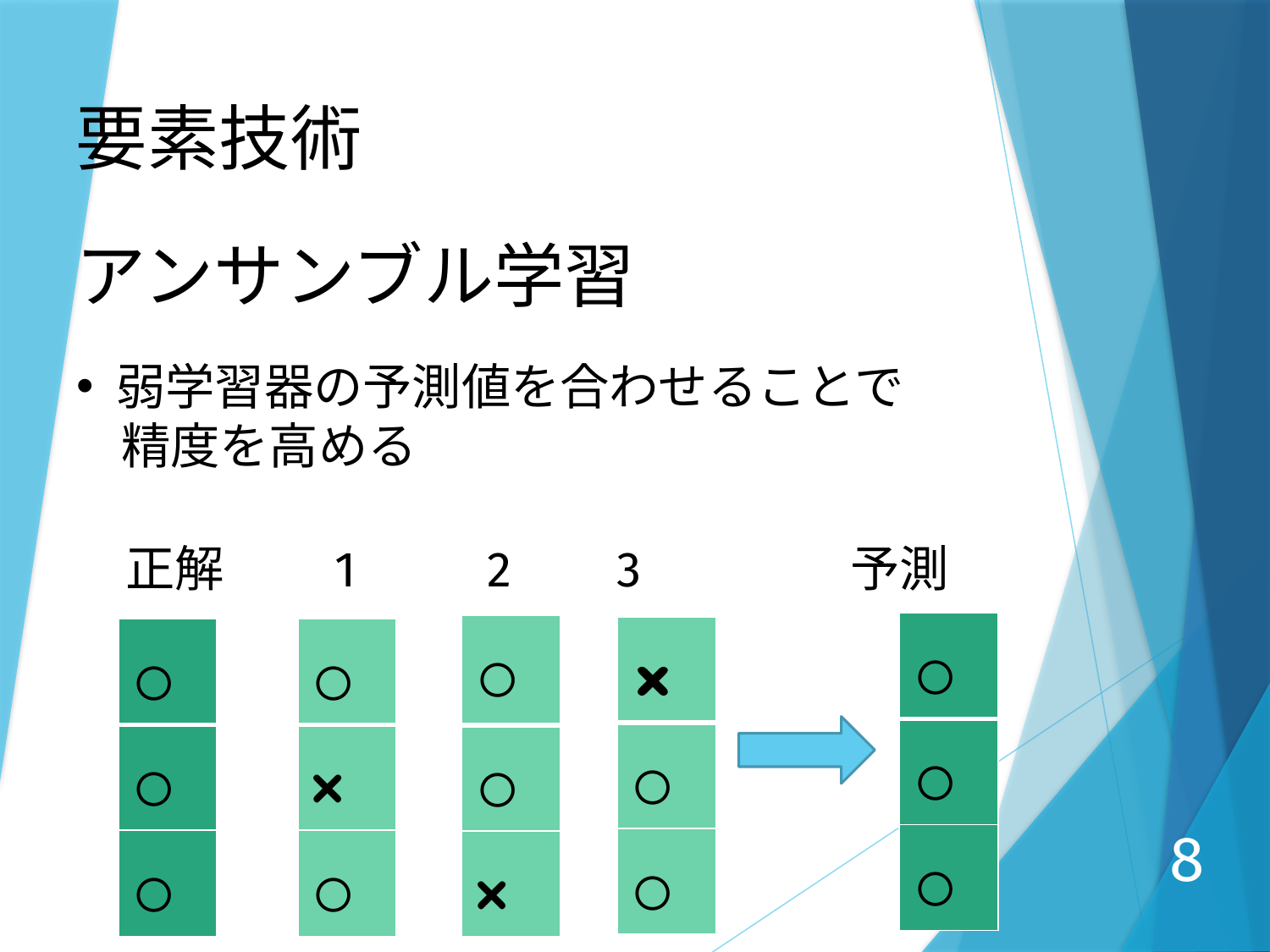

要素技術
アンサンブル学習
弱学習器の予測値を合わせることで
   精度を高める

正解　　1          2        3               予測
| ○ |
| --- |
| ○ |
| ○ |
| ○ |
| --- |
| ○ |
| × |
| × |
| --- |
| ○ |
| ○ |
| ○ |
| --- |
| ○ |
| ○ |
| ○ |
| --- |
| × |
| ○ |

8